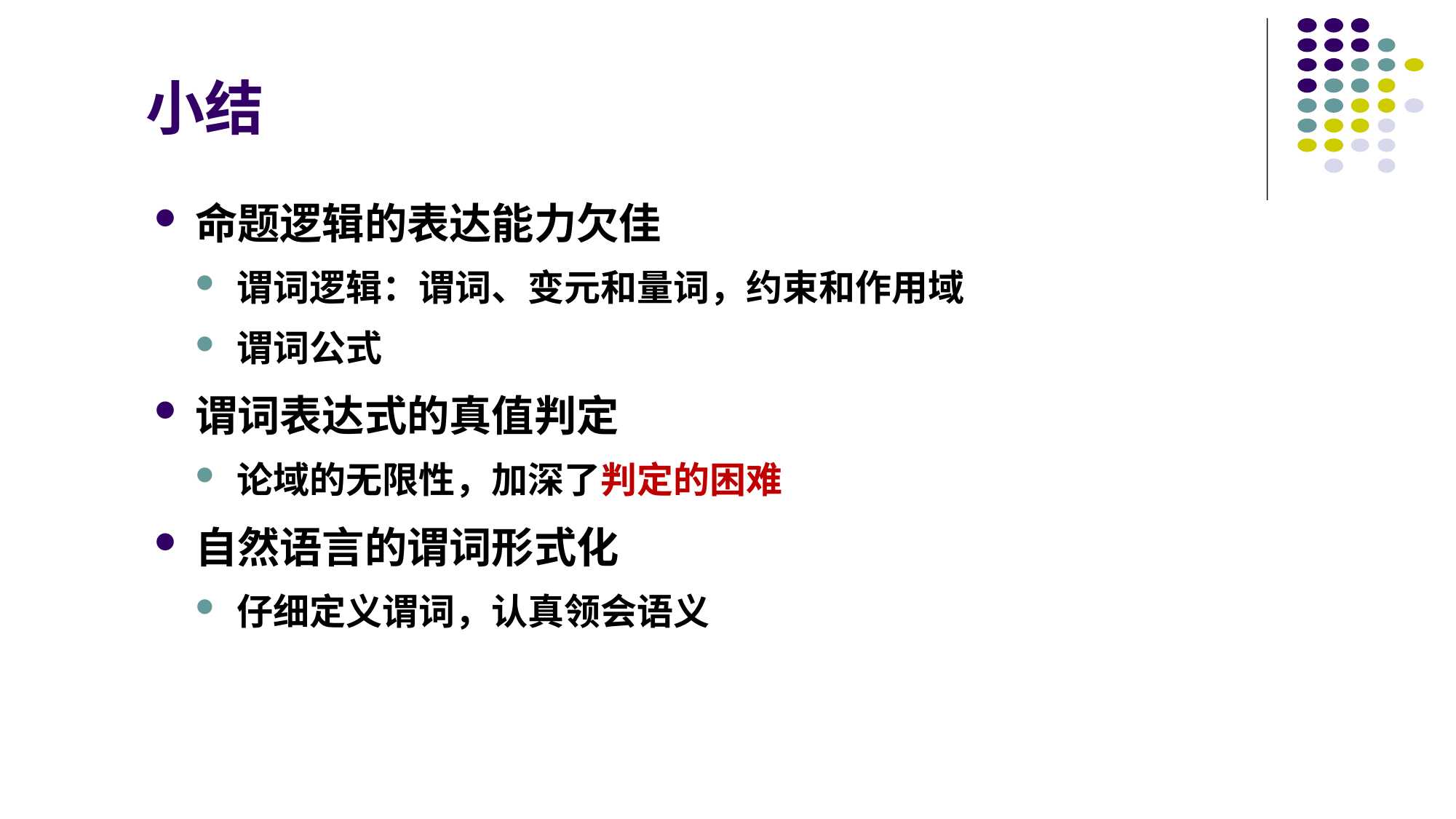

# 小结
命题逻辑的表达能力欠佳
谓词逻辑：谓词、变元和量词，约束和作用域
谓词公式
谓词表达式的真值判定
论域的无限性，加深了判定的困难
自然语言的谓词形式化
仔细定义谓词，认真领会语义